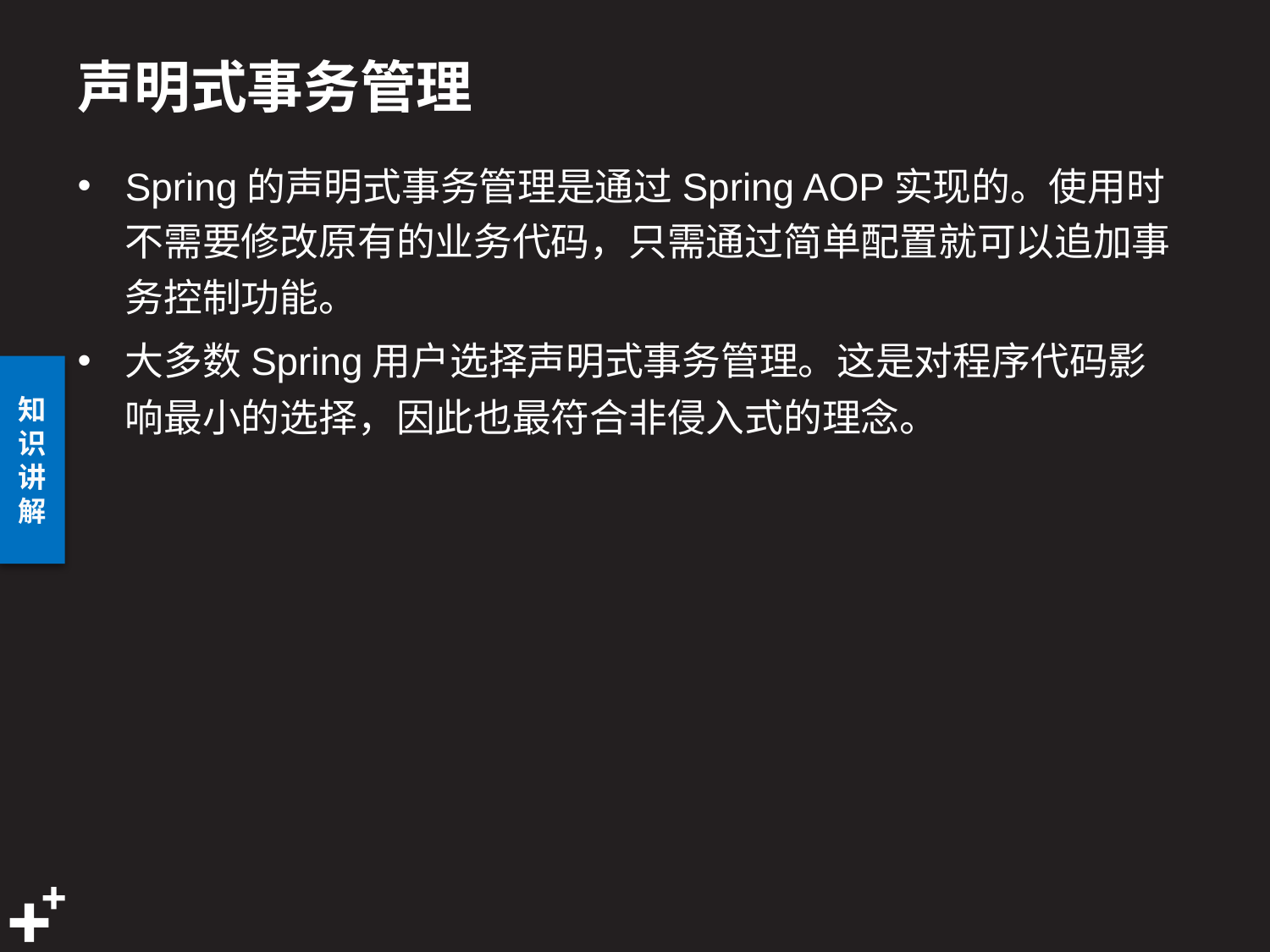

# 声明式事务管理
Spring的声明式事务管理是通过Spring AOP实现的。使用时不需要修改原有的业务代码，只需通过简单配置就可以追加事务控制功能。
大多数Spring用户选择声明式事务管理。这是对程序代码影响最小的选择，因此也最符合非侵入式的理念。